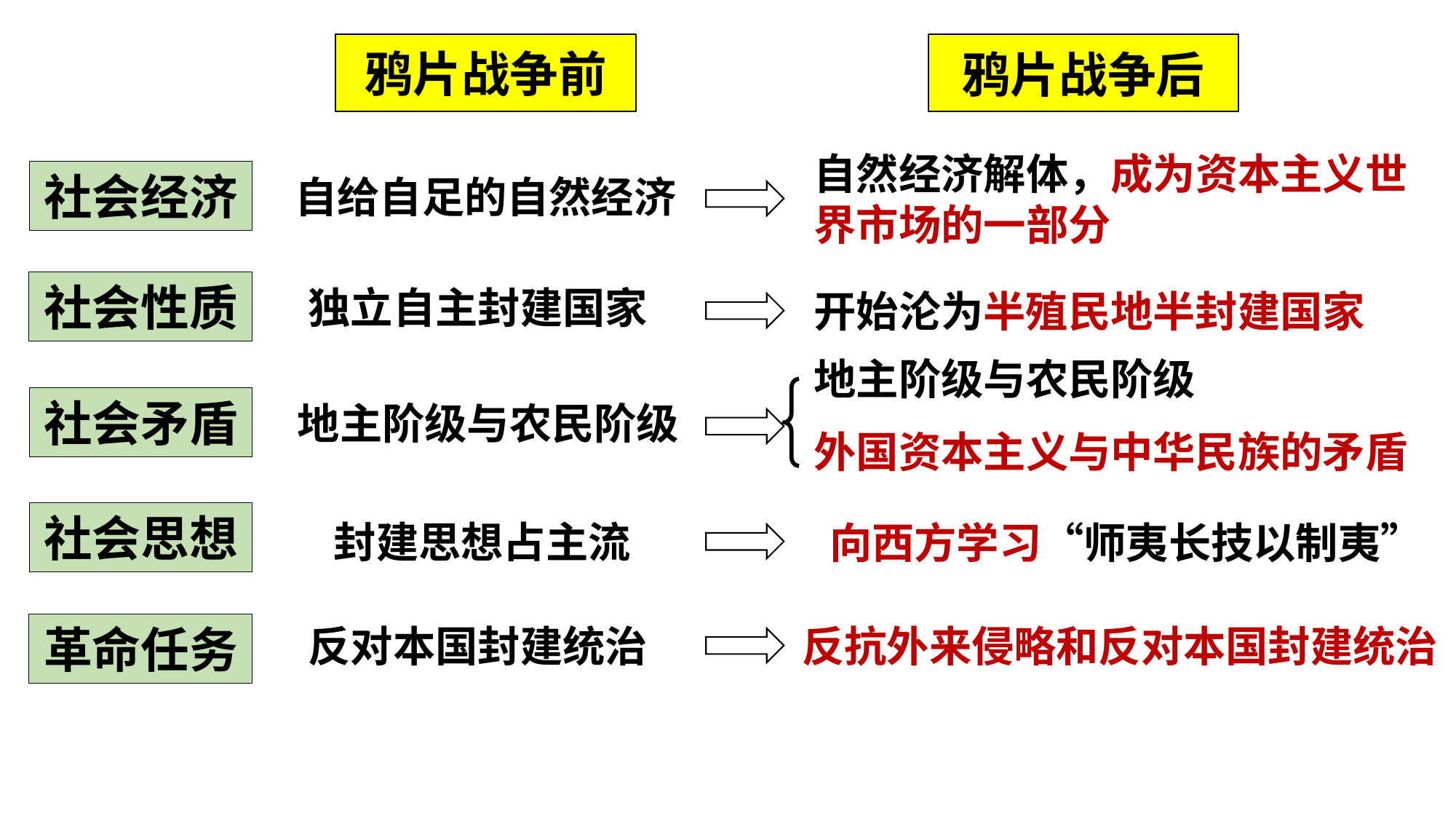

鸦片战争前
鸦片战争后
自然经济解体，成为资本主义世界市场的一部分
社会经济
自给自足的自然经济

社会性质
独立自主封建国家
开始沦为半殖民地半封建国家

地主阶级与农民阶级

社会矛盾
地主阶级与农民阶级

外国资本主义与中华民族的矛盾
社会思想
封建思想占主流
向西方学习“师夷长技以制夷”

革命任务
反对本国封建统治
反抗外来侵略和反对本国封建统治